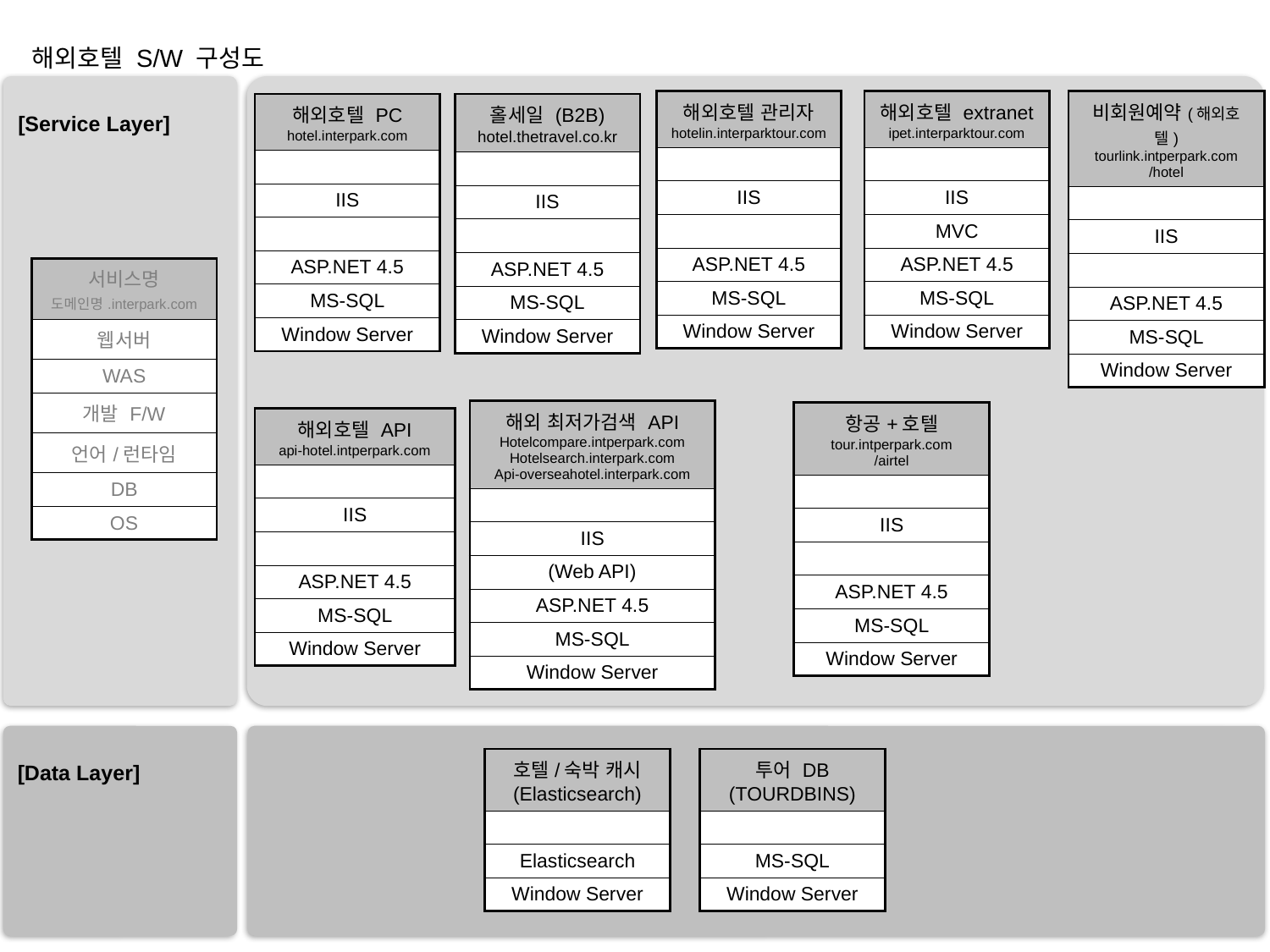

해외호텔 S/W 구성도

[Service Layer]

| 해외호텔 관리자 hotelin.interparktour.com |
| --- |
|  |
| IIS |
|  |
| ASP.NET 4.5 |
| MS-SQL |
| Window Server |
| 해외호텔 extranet ipet.interparktour.com |
| --- |
|  |
| IIS |
| MVC |
| ASP.NET 4.5 |
| MS-SQL |
| Window Server |
| 비회원예약(해외호텔) tourlink.intperpark.com /hotel |
| --- |
|  |
| IIS |
|  |
| ASP.NET 4.5 |
| MS-SQL |
| Window Server |
| 홀세일 (B2B) hotel.thetravel.co.kr |
| --- |
|  |
| IIS |
|  |
| ASP.NET 4.5 |
| MS-SQL |
| Window Server |
| 해외호텔 PC hotel.interpark.com |
| --- |
|  |
| IIS |
|  |
| ASP.NET 4.5 |
| MS-SQL |
| Window Server |
| 서비스명 도메인명.interpark.com |
| --- |
| 웹서버 |
| WAS |
| 개발 F/W |
| 언어/런타임 |
| DB |
| OS |
| 해외 최저가검색 API Hotelcompare.intperpark.com Hotelsearch.interpark.com Api-overseahotel.interpark.com |
| --- |
|  |
| IIS |
| (Web API) |
| ASP.NET 4.5 |
| MS-SQL |
| Window Server |
| 항공+호텔 tour.intperpark.com /airtel |
| --- |
|  |
| IIS |
|  |
| ASP.NET 4.5 |
| MS-SQL |
| Window Server |
| 해외호텔 API api-hotel.intperpark.com |
| --- |
|  |
| IIS |
|  |
| ASP.NET 4.5 |
| MS-SQL |
| Window Server |

[Data Layer]

| 호텔/숙박 캐시 (Elasticsearch) |
| --- |
|  |
| Elasticsearch |
| Window Server |
| 투어 DB (TOURDBINS) |
| --- |
|  |
| MS-SQL |
| Window Server |